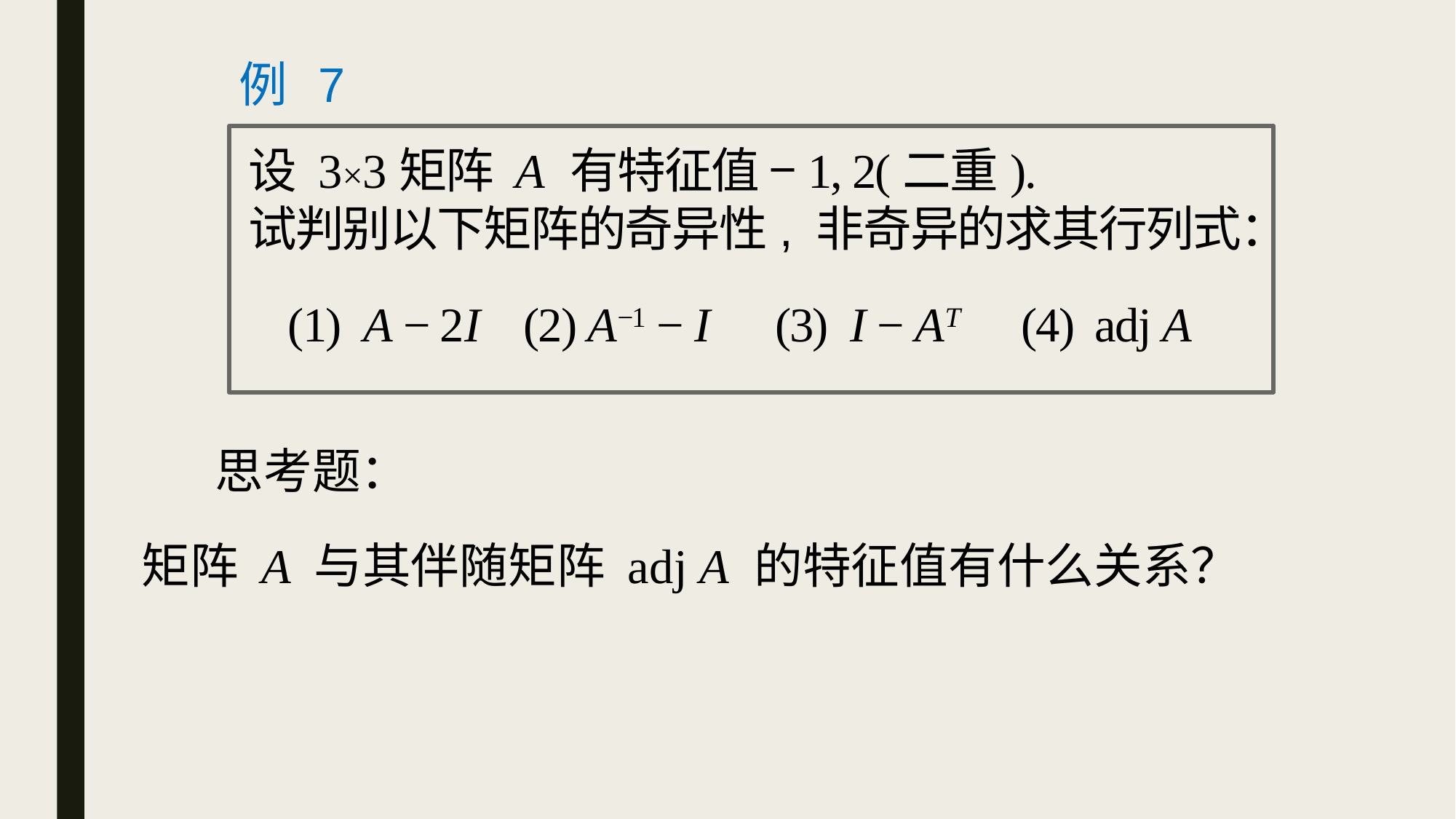

例  7

设 3×3矩阵 A 有特征值 −1, 2(二重).
试判别以下矩阵的奇异性, 非奇异的求其行列式：
(1)  A − 2I    (2) A−1 − I      (3)  I − AT     (4)  adj A
思考题：
矩阵 A 与其伴随矩阵 adj A 的特征值有什么关系？